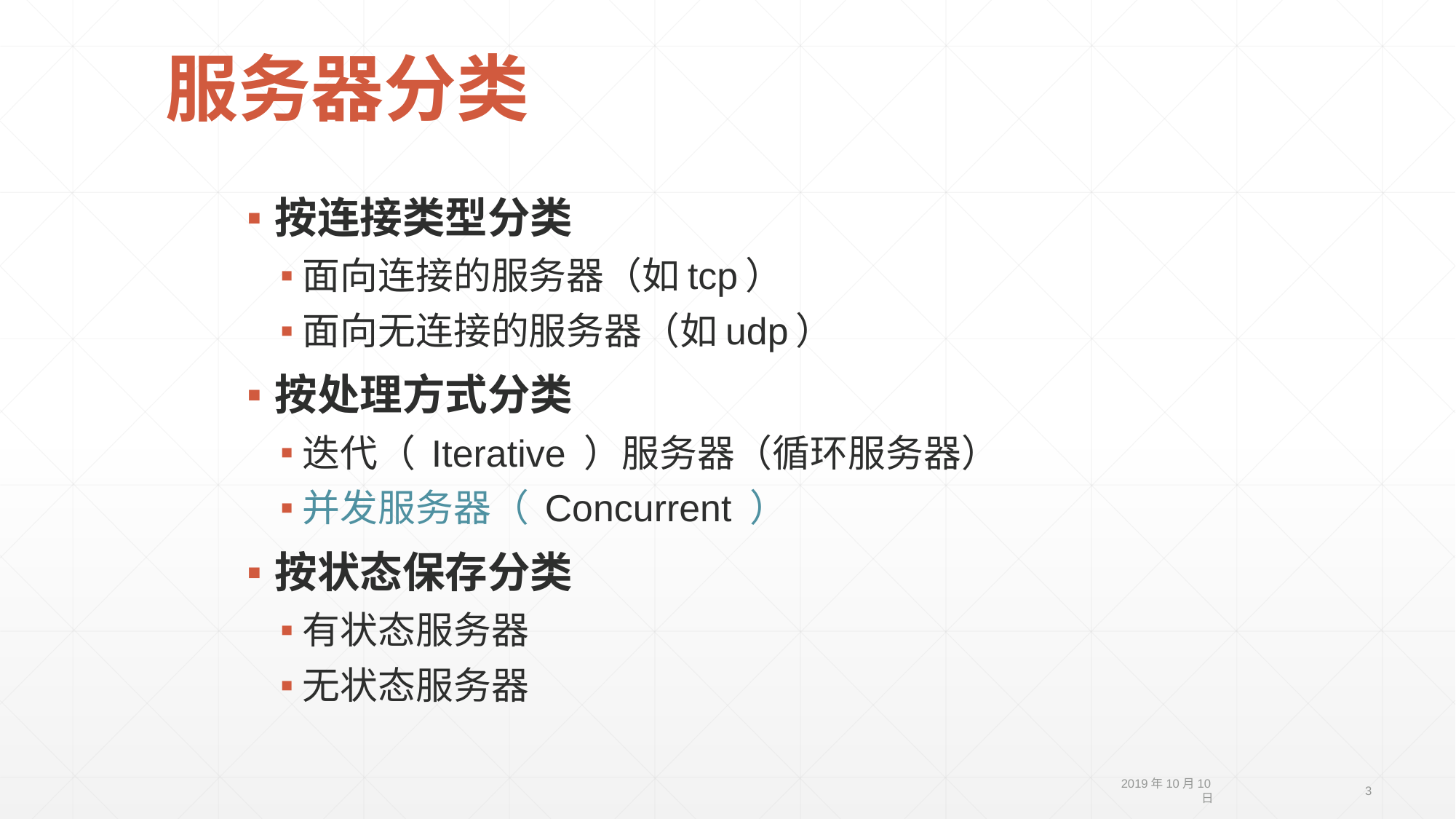

# 服务器分类
按连接类型分类
面向连接的服务器（如tcp）
面向无连接的服务器（如udp）
按处理方式分类
迭代（ Iterative ）服务器（循环服务器）
并发服务器（ Concurrent ）
按状态保存分类
有状态服务器
无状态服务器
2019年10月10日
3